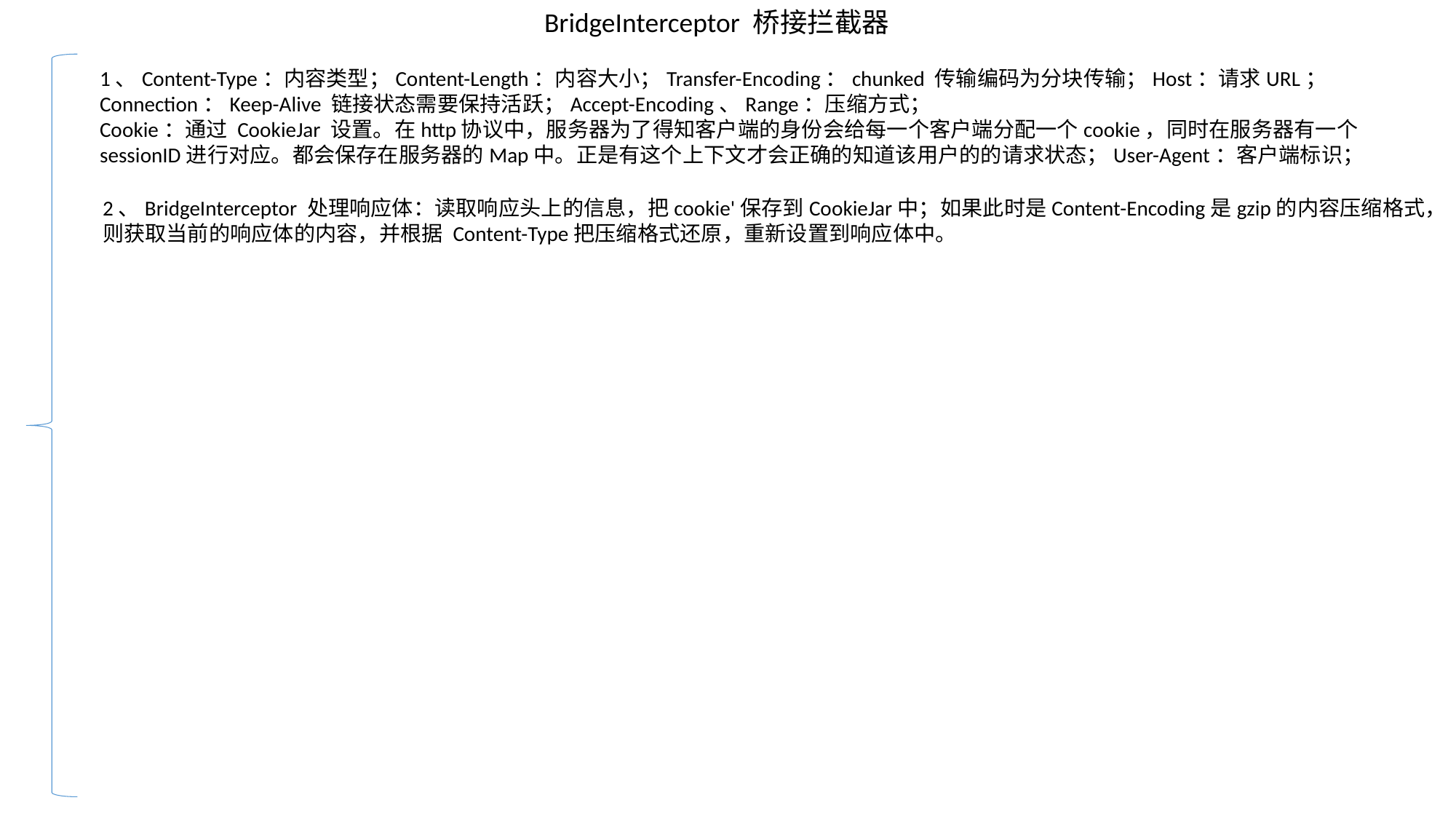

BridgeInterceptor 桥接拦截器

1、Content-Type：内容类型；Content-Length：内容大小；Transfer-Encoding：chunked 传输编码为分块传输；Host：请求URL；
Connection：Keep-Alive 链接状态需要保持活跃；Accept-Encoding、Range：压缩方式；
Cookie：通过 CookieJar 设置。在http协议中，服务器为了得知客户端的身份会给每一个客户端分配一个cookie，同时在服务器有一个
sessionID进行对应。都会保存在服务器的Map中。正是有这个上下文才会正确的知道该用户的的请求状态；User-Agent：客户端标识；
2、BridgeInterceptor 处理响应体：读取响应头上的信息，把cookie'保存到CookieJar中；如果此时是Content-Encoding是gzip的内容压缩格式，
则获取当前的响应体的内容，并根据 Content-Type把压缩格式还原，重新设置到响应体中。